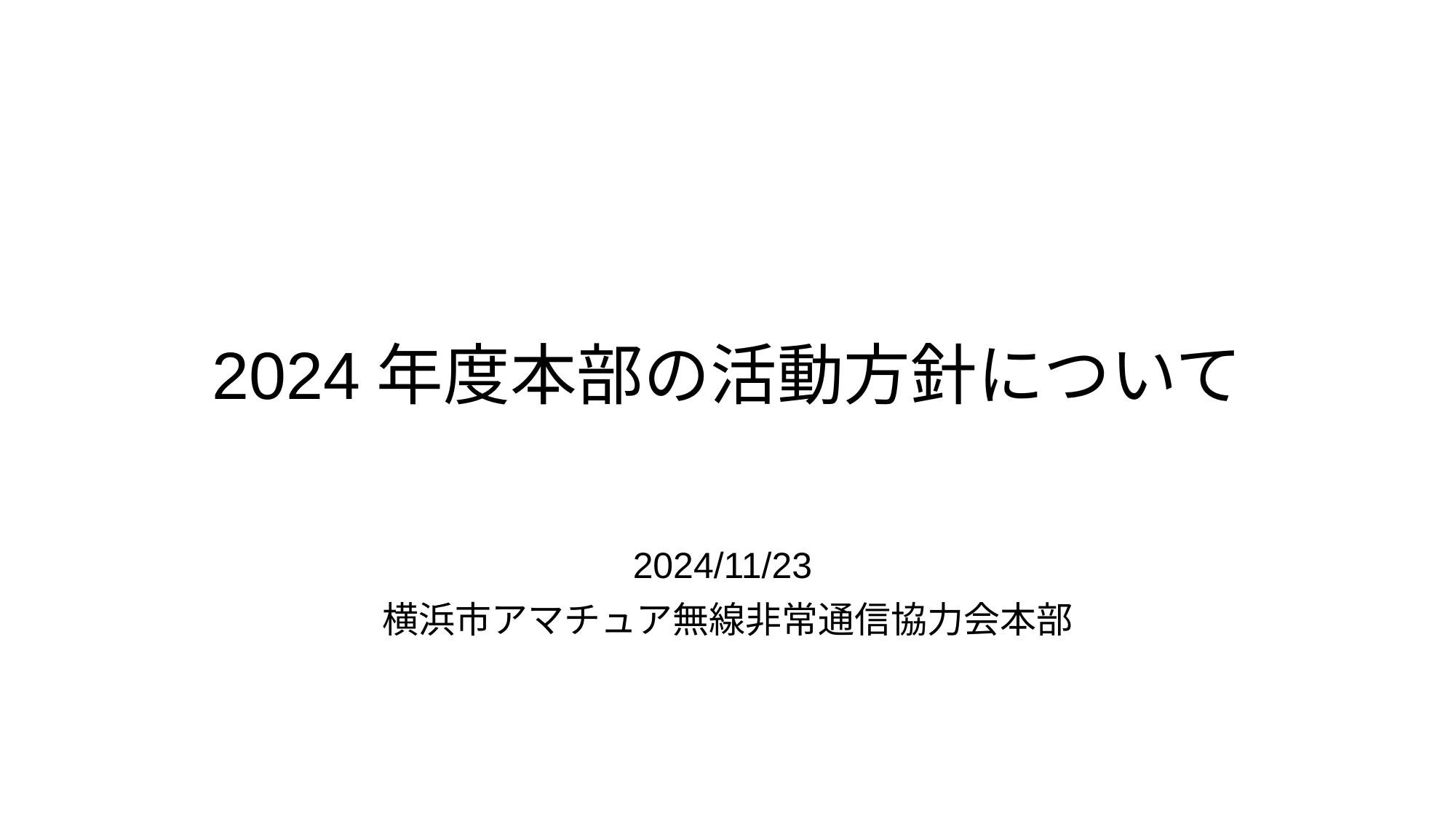

# 2024年度本部の活動方針について
2024/11/23
横浜市アマチュア無線非常通信協力会本部